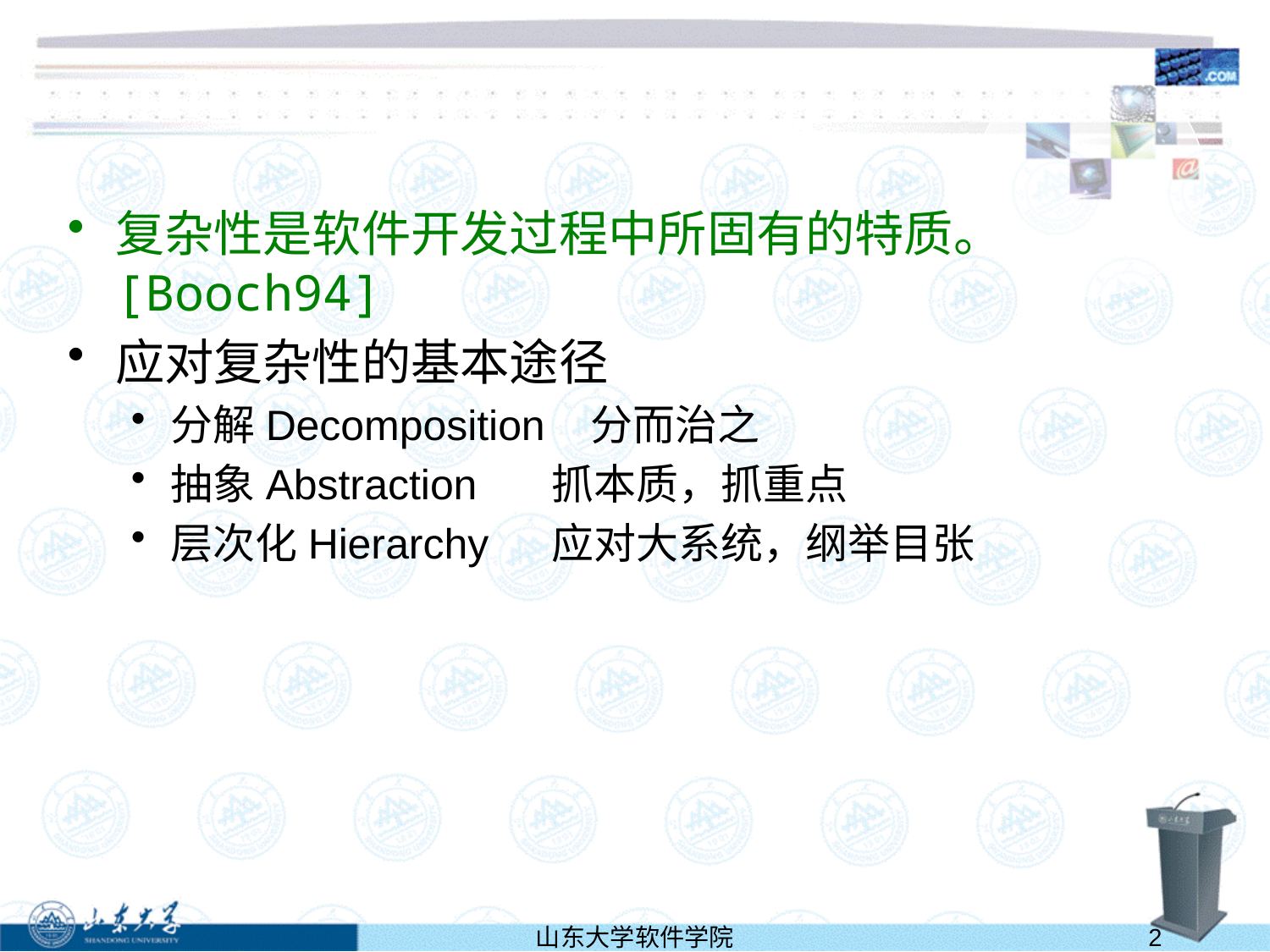

#
复杂性是软件开发过程中所固有的特质。[Booch94]
应对复杂性的基本途径
分解Decomposition   分而治之
抽象Abstraction	抓本质，抓重点
层次化Hierarchy 	应对大系统，纲举目张

山东大学软件学院
2